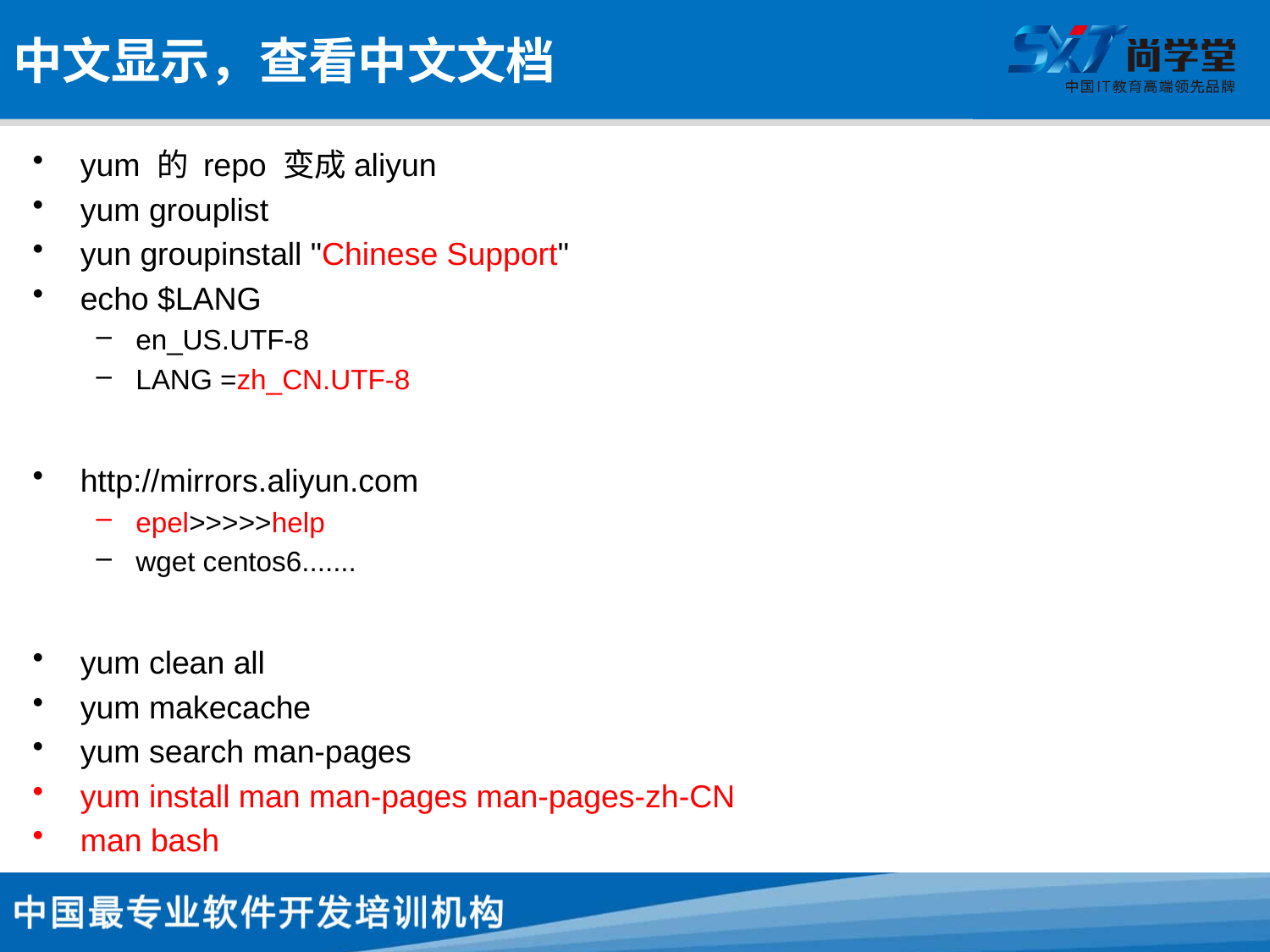

# 中文显示，查看中文文档
yum 的 repo 变成aliyun
yum grouplist
yun groupinstall "Chinese Support"
echo $LANG
en_US.UTF-8
LANG =zh_CN.UTF-8

http://mirrors.aliyun.com
epel>>>>>help
wget centos6.......

yum clean all
yum makecache
yum search man-pages
yum install man man-pages man-pages-zh-CN
man bash